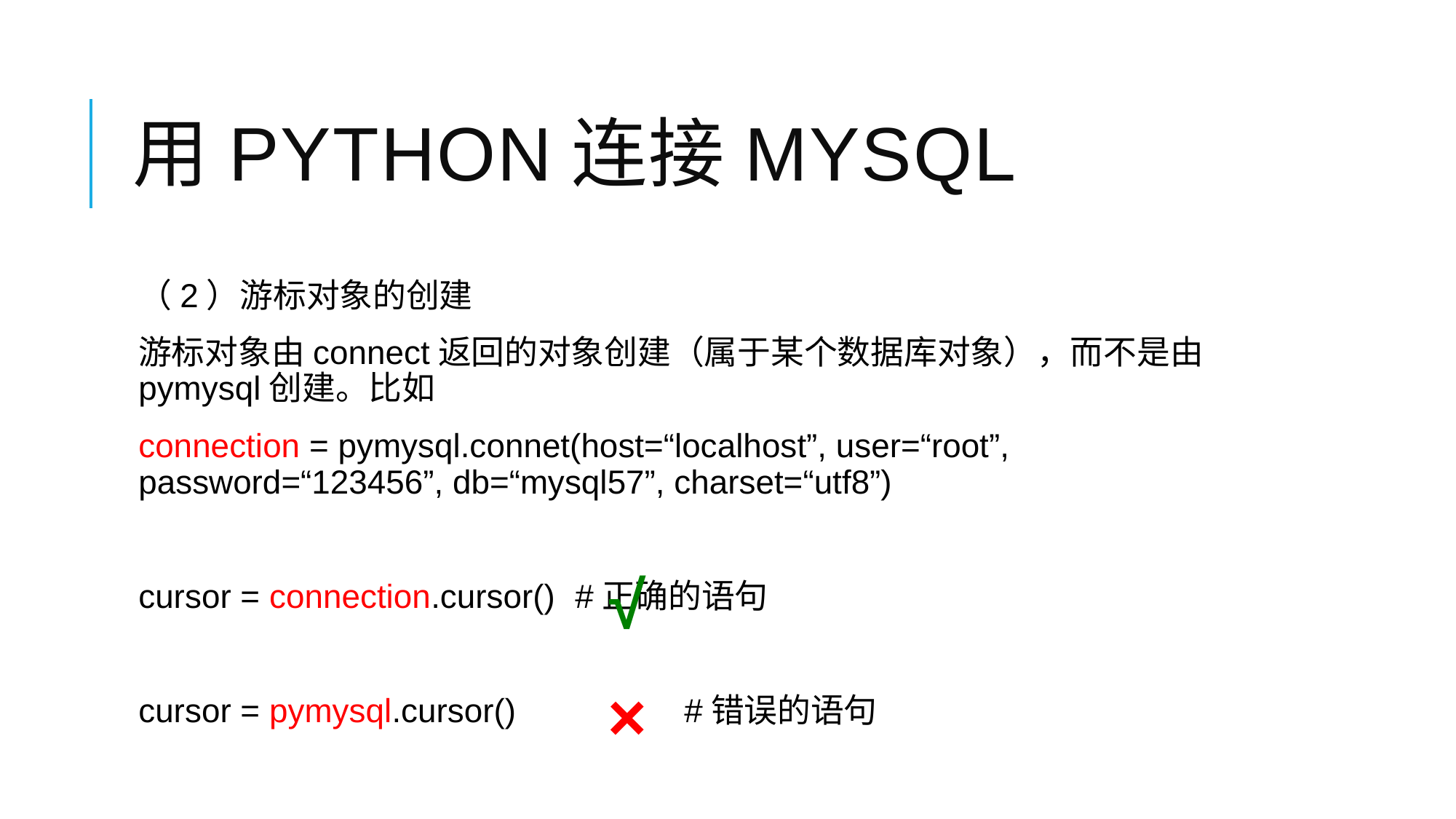

# 用Python连接MySQL
（2）游标对象的创建
游标对象由connect返回的对象创建（属于某个数据库对象），而不是由pymysql创建。比如
connection = pymysql.connet(host=“localhost”, user=“root”, password=“123456”, db=“mysql57”, charset=“utf8”)

cursor = connection.cursor()  	#正确的语句

cursor = pymysql.cursor()		#错误的语句
√
×